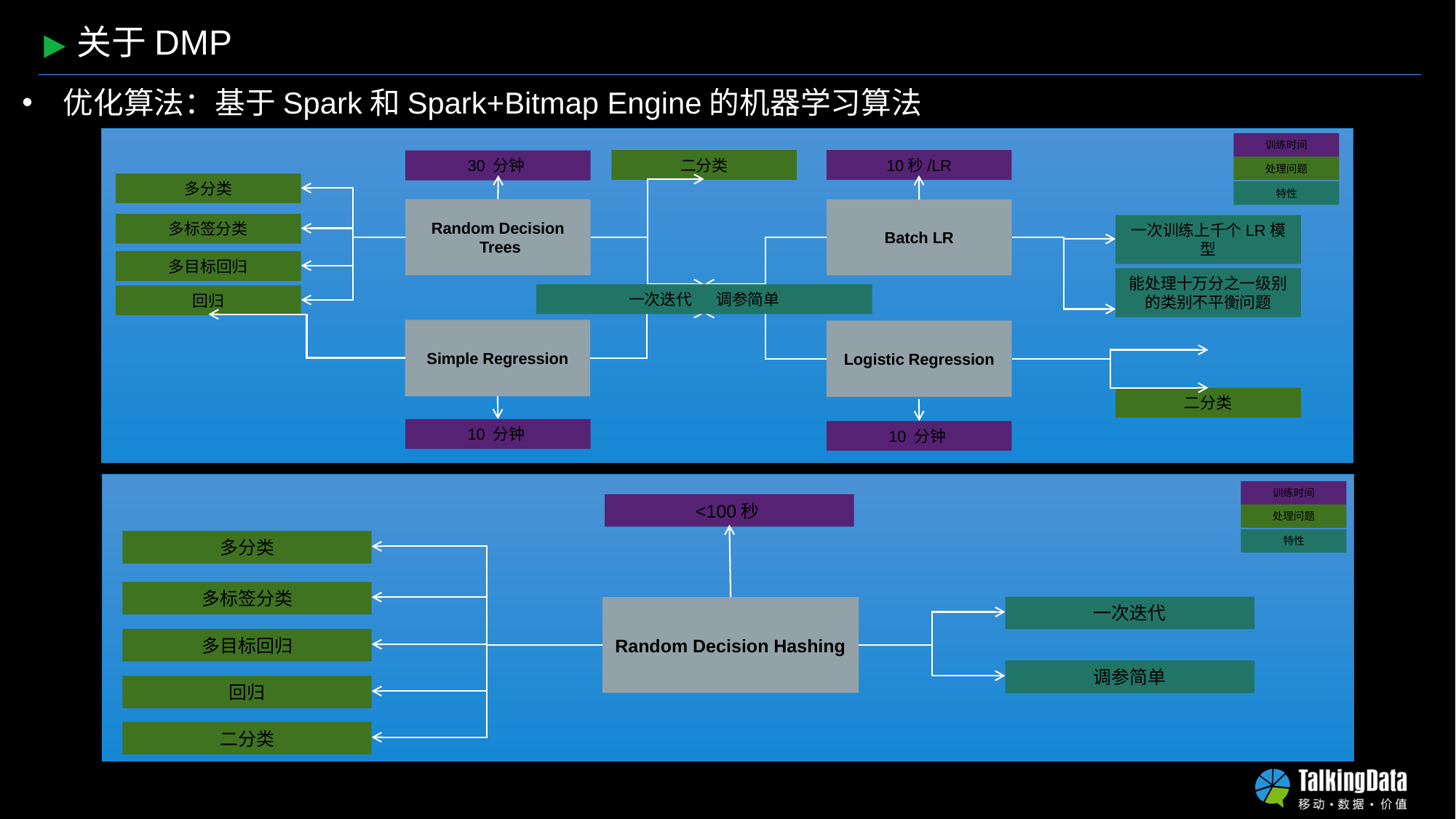

关于DMP
优化算法：基于Spark和Spark+Bitmap Engine的机器学习算法

训练时间
处理问题
特性
二分类
10秒/LR
30 分钟
多分类
Random Decision
 Trees
Batch LR
多标签分类
一次训练上千个LR模型
多目标回归
能处理十万分之一级别的类别不平衡问题
一次迭代       调参简单
回归
Simple Regression
Logistic Regression
二分类
10 分钟
10 分钟

训练时间
<100秒
多分类
多标签分类
一次迭代
Random Decision Hashing
多目标回归
调参简单
回归
二分类
处理问题
特性